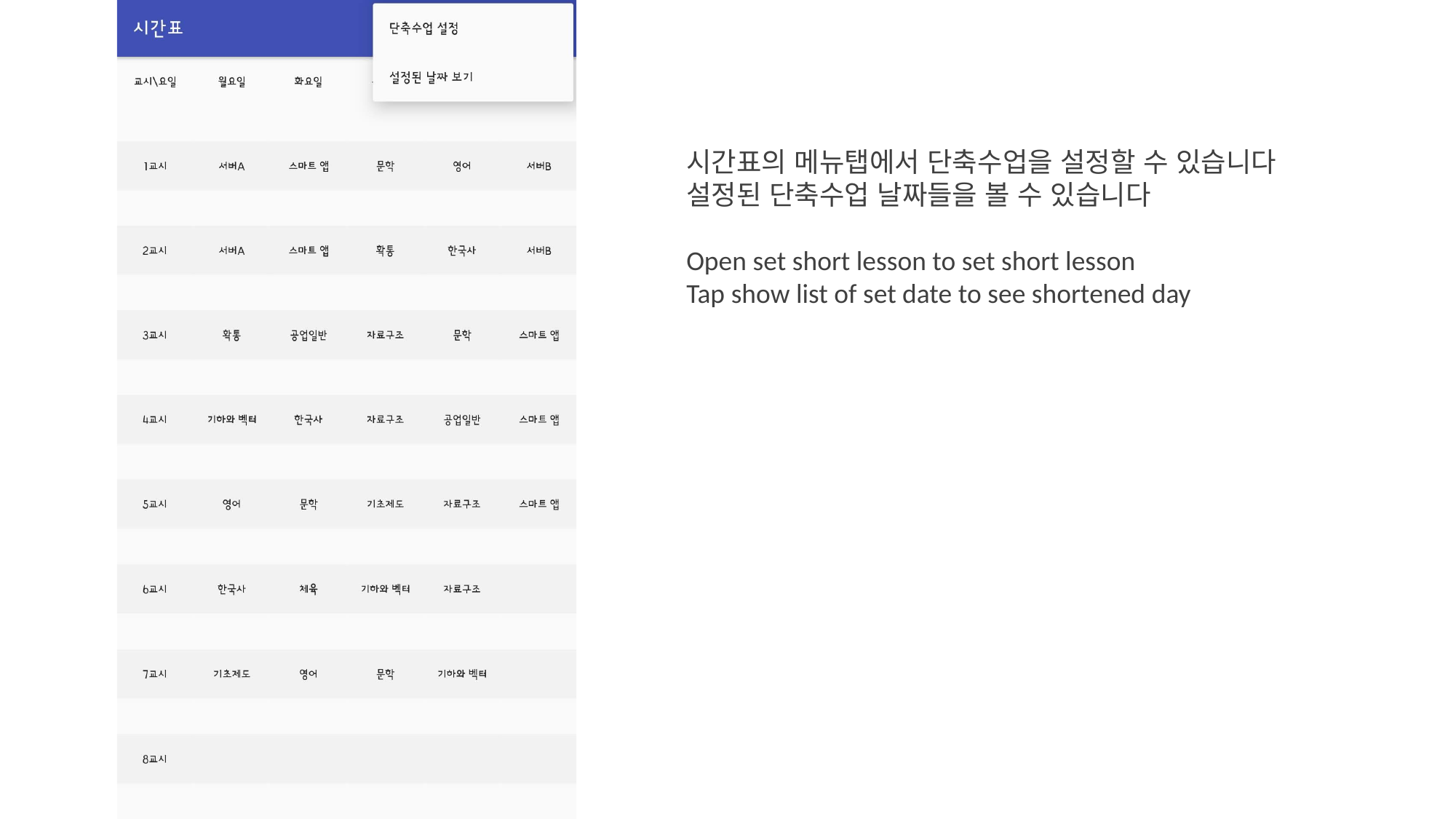

시간표의 메뉴탭에서 단축수업을 설정할 수 있습니다
설정된 단축수업 날짜들을 볼 수 있습니다

Open set short lesson to set short lesson
Tap show list of set date to see shortened day